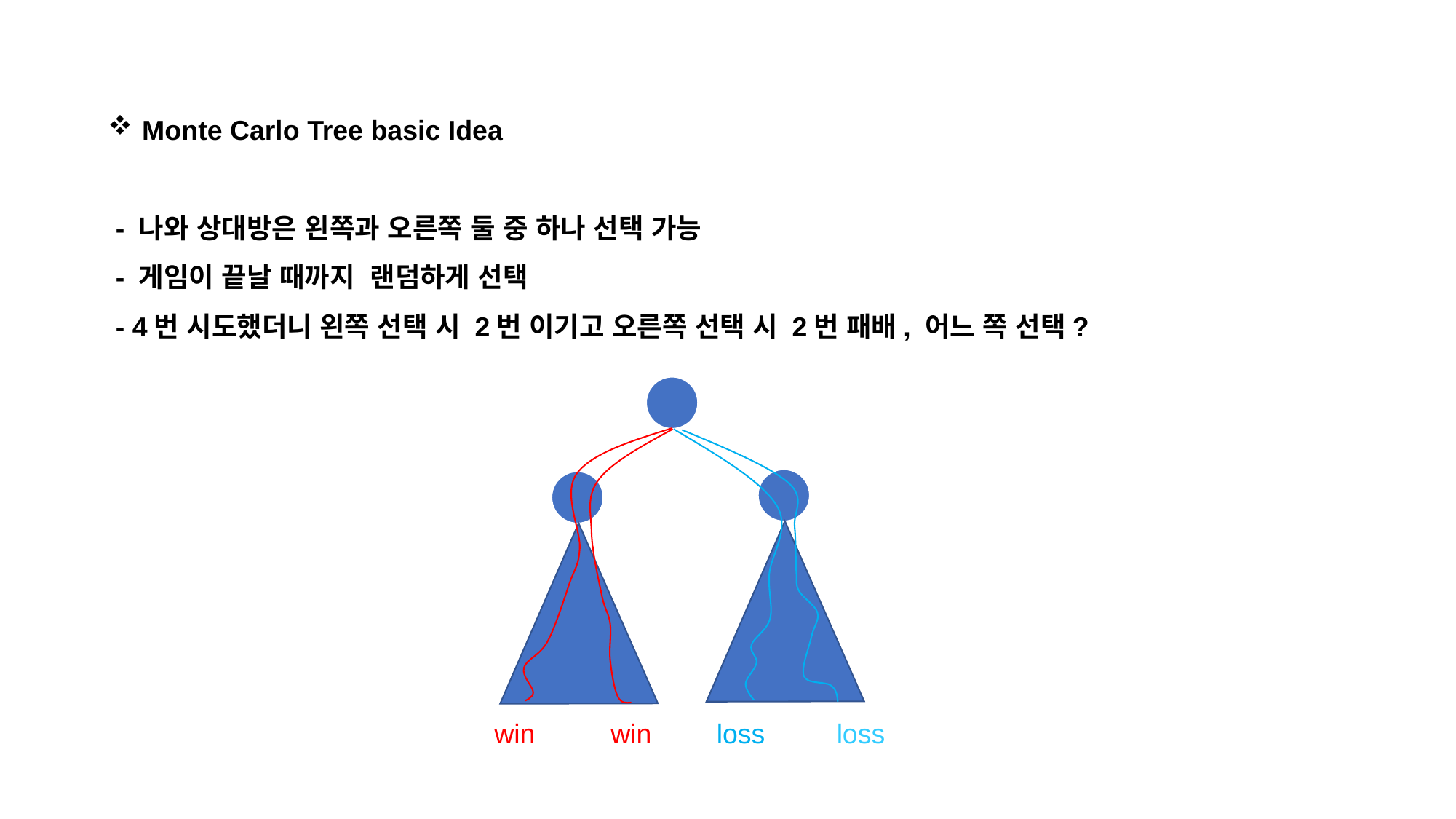

Monte Carlo Tree basic Idea

 - 나와 상대방은 왼쪽과 오른쪽 둘 중 하나 선택 가능
 - 게임이 끝날 때까지  랜덤하게 선택
 - 4번 시도했더니 왼쪽 선택 시 2번 이기고 오른쪽 선택 시 2번 패배, 어느 쪽 선택?

win

win

loss

loss